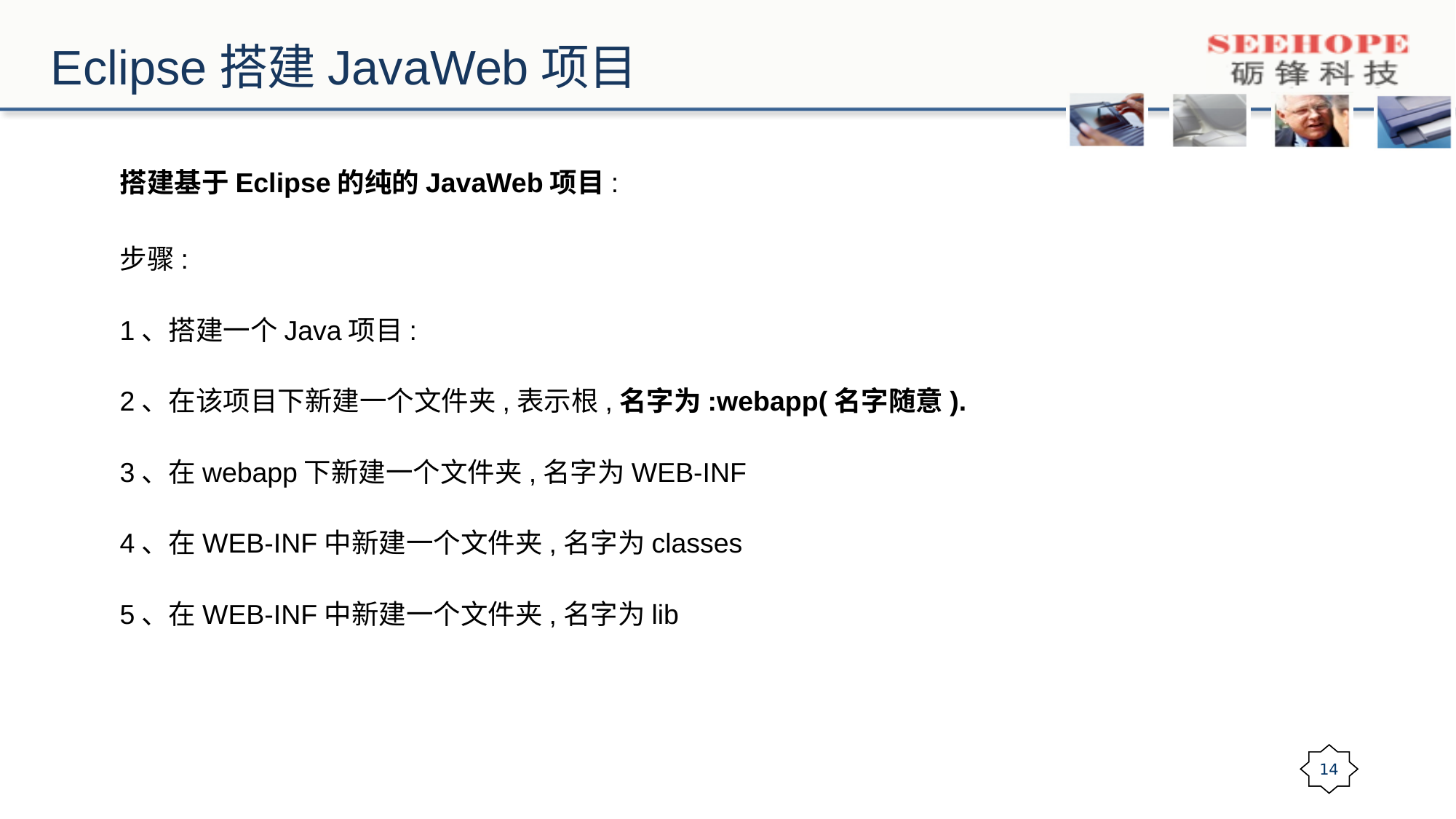

# Eclipse搭建JavaWeb项目
搭建基于Eclipse的纯的JavaWeb项目:

步骤:
1、搭建一个Java项目:
2、在该项目下新建一个文件夹,表示根,名字为:webapp(名字随意).
3、在webapp下新建一个文件夹,名字为WEB-INF
4、在WEB-INF中新建一个文件夹,名字为classes
5、在WEB-INF中新建一个文件夹,名字为lib